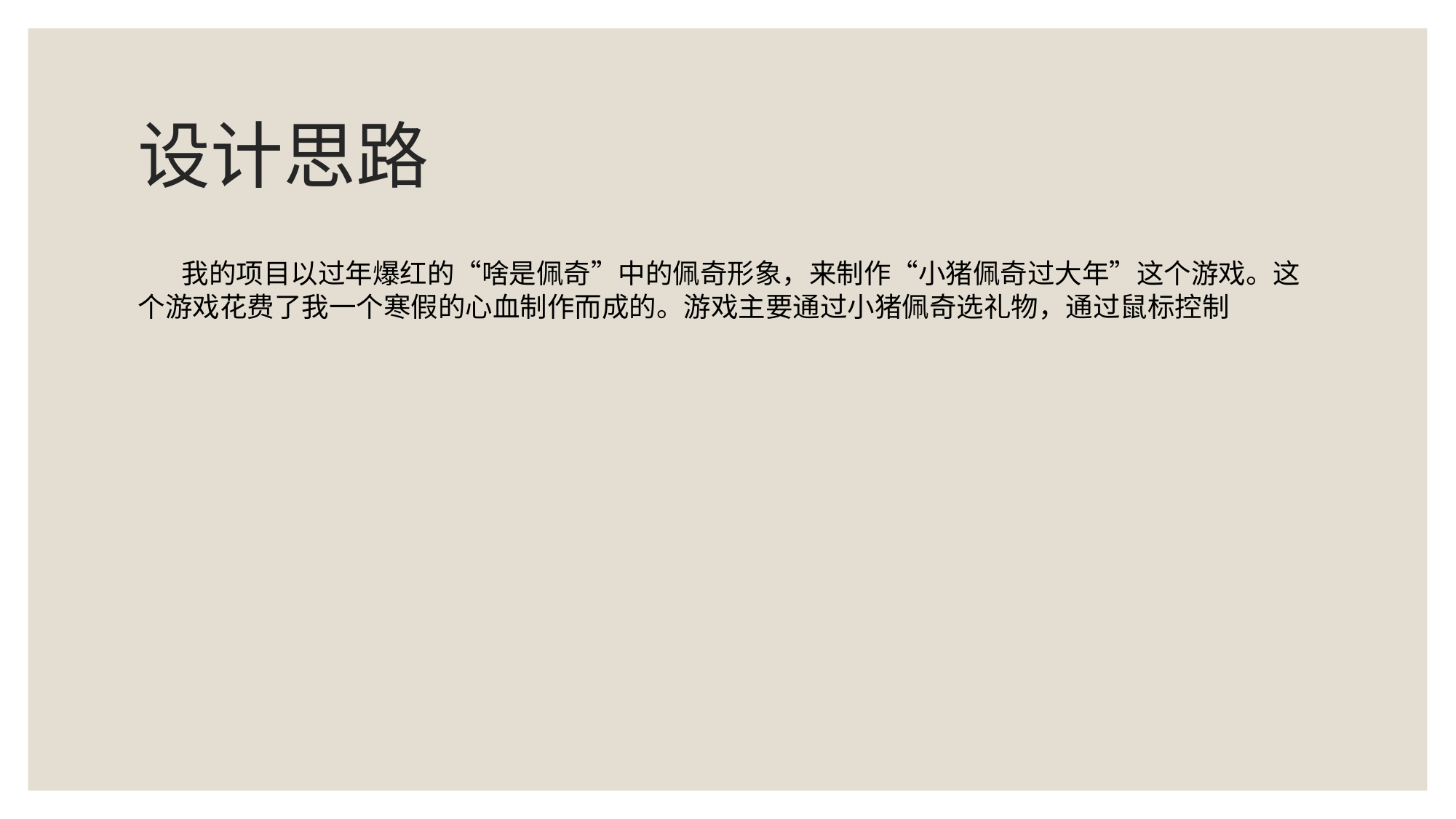

# 设计思路
      我的项目以过年爆红的“啥是佩奇”中的佩奇形象，来制作“小猪佩奇过大年”这个游戏。这个游戏花费了我一个寒假的心血制作而成的。游戏主要通过小猪佩奇选礼物，通过鼠标控制